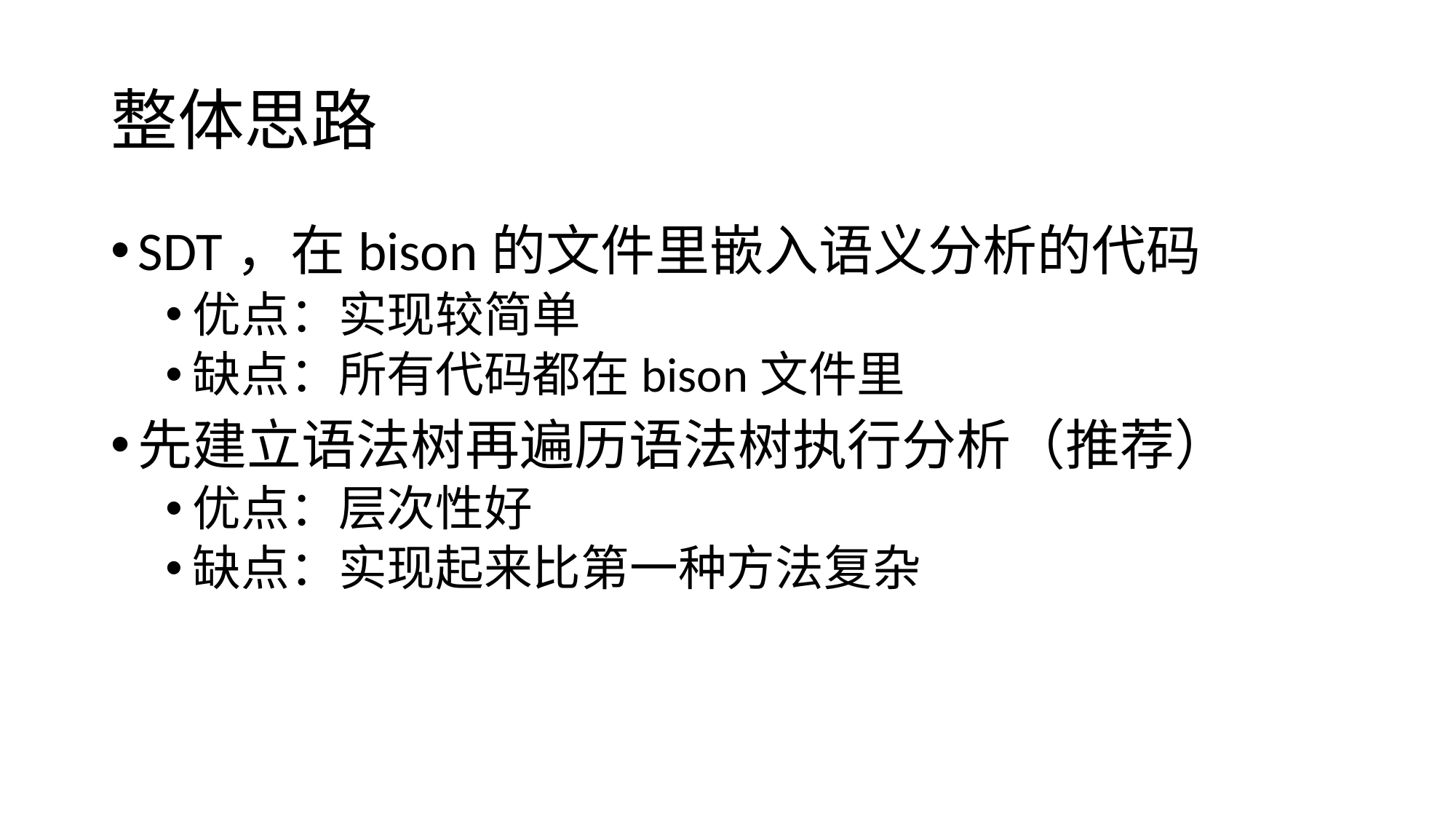

# 整体思路
SDT，在bison的文件里嵌入语义分析的代码
优点：实现较简单
缺点：所有代码都在bison文件里
先建立语法树再遍历语法树执行分析（推荐）
优点：层次性好
缺点：实现起来比第一种方法复杂